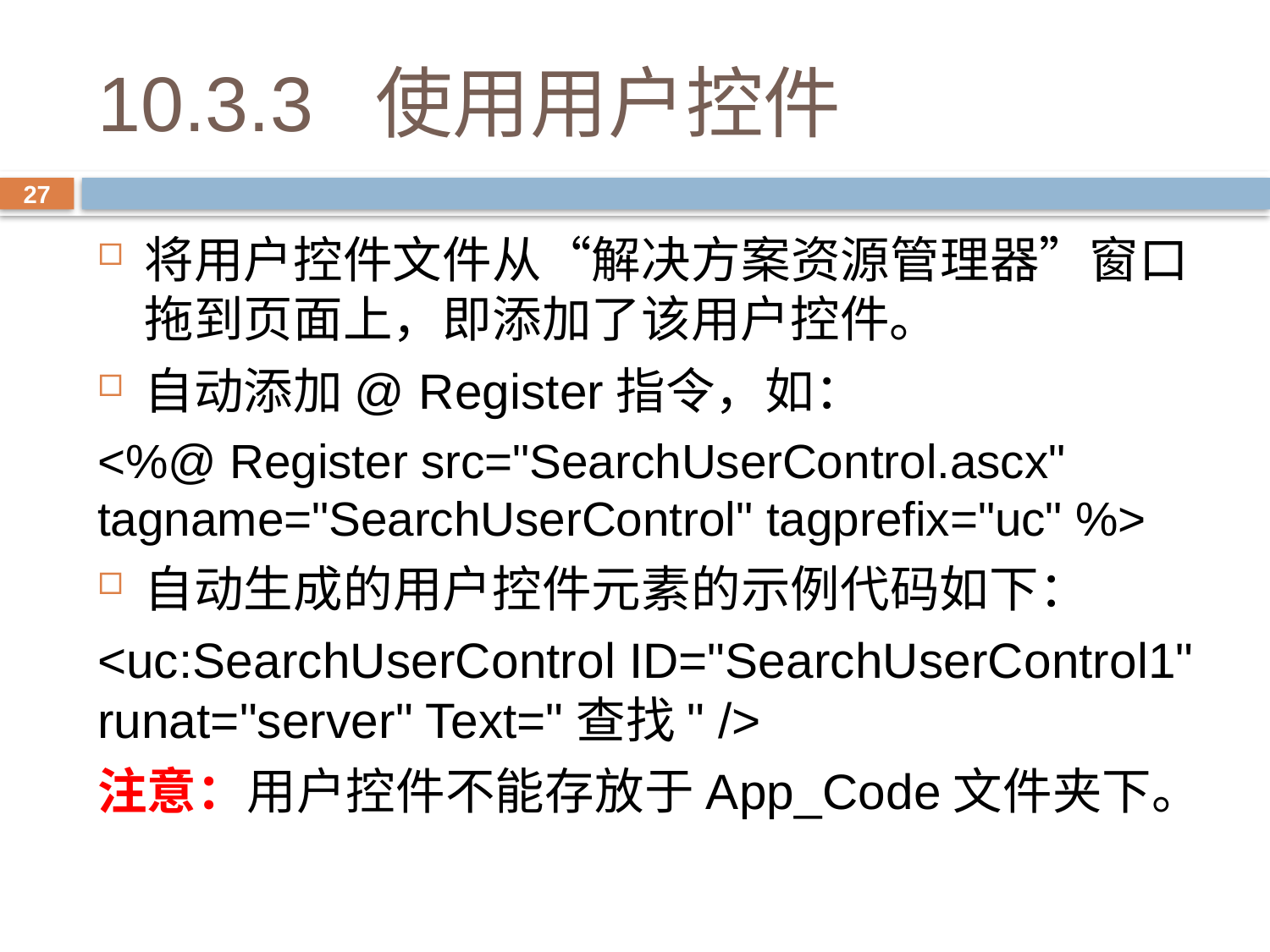

# 10.3.3  使用用户控件
27
将用户控件文件从“解决方案资源管理器”窗口拖到页面上，即添加了该用户控件。
自动添加@ Register指令，如：
<%@ Register src="SearchUserControl.ascx" tagname="SearchUserControl" tagprefix="uc" %>
自动生成的用户控件元素的示例代码如下：
<uc:SearchUserControl ID="SearchUserControl1" runat="server" Text="查找" />
注意：用户控件不能存放于App_Code文件夹下。